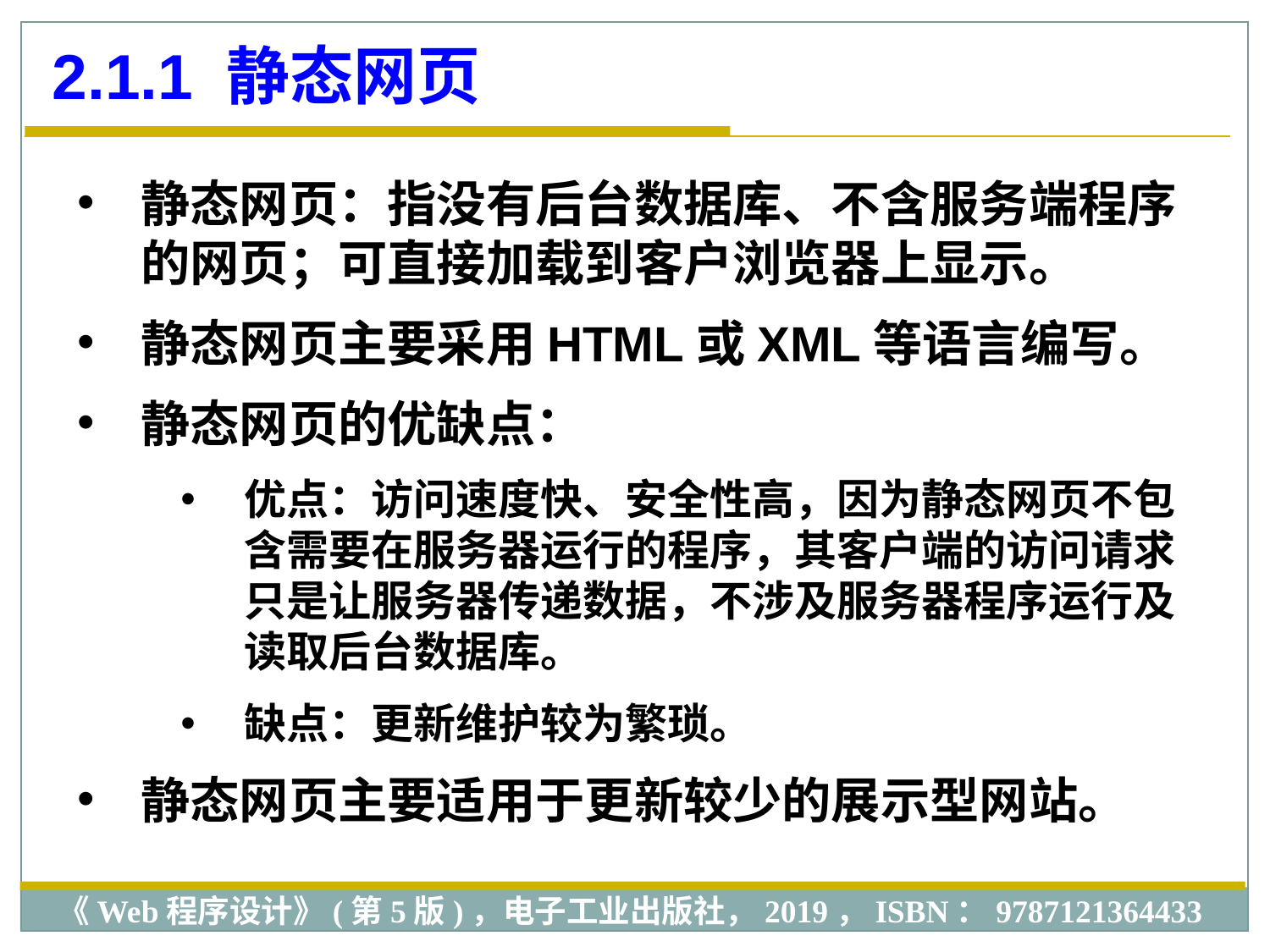

2.1.1 静态网页
静态网页：指没有后台数据库、不含服务端程序的网页；可直接加载到客户浏览器上显示。
静态网页主要采用HTML或XML等语言编写。
静态网页的优缺点：
优点：访问速度快、安全性高，因为静态网页不包含需要在服务器运行的程序，其客户端的访问请求只是让服务器传递数据，不涉及服务器程序运行及读取后台数据库。
缺点：更新维护较为繁琐。
静态网页主要适用于更新较少的展示型网站。